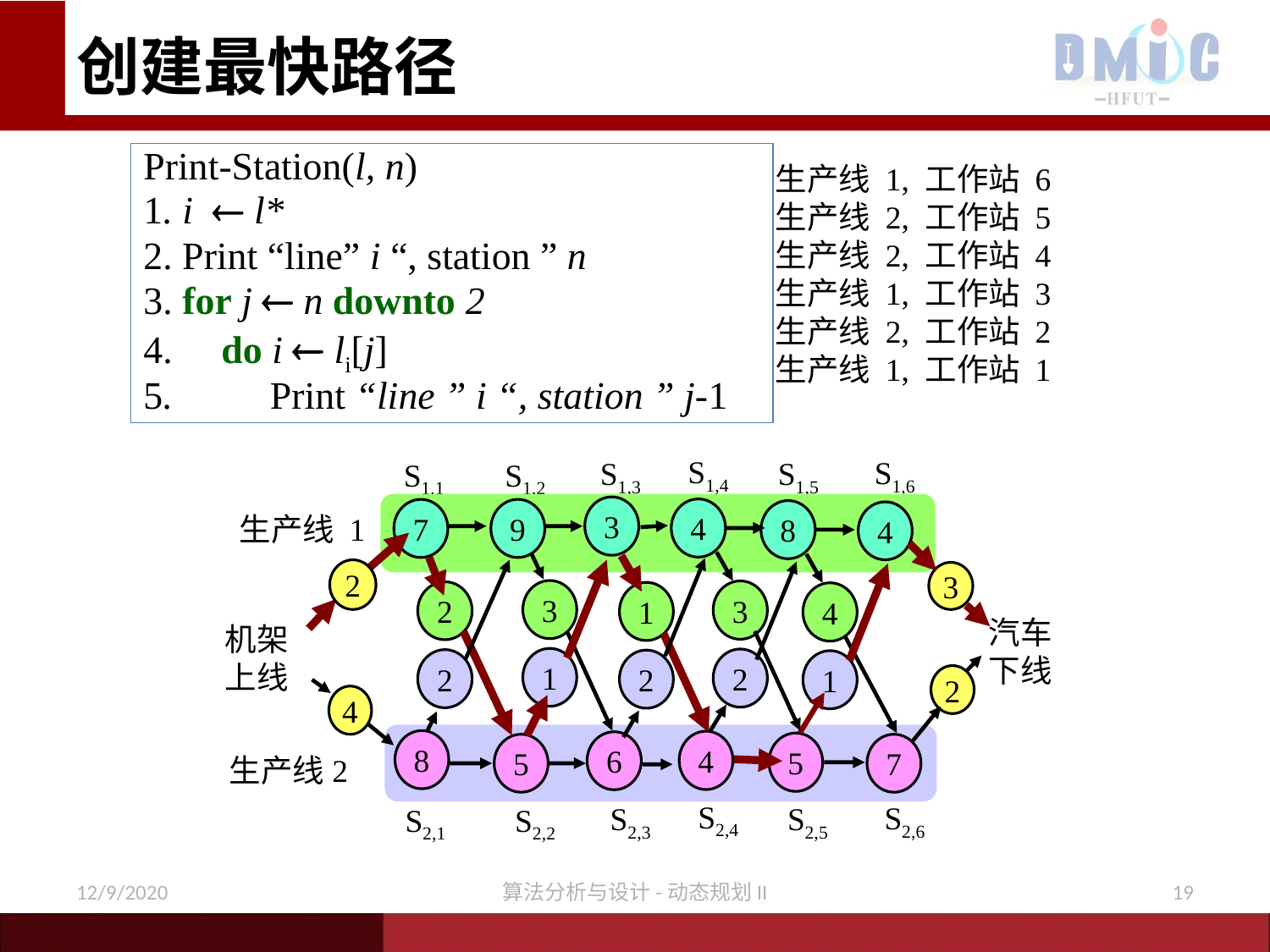

# 创建最快路径
Print-Station(l, n)
1. i  ← l*
2. Print “line” i “, station ” n
3. for j ← n downto 2
4.     do i ← li[j]
5.          Print “line ” i “, station ” j-1
生产线 1, 工作站 6
生产线 2, 工作站 5
生产线 2, 工作站 4
生产线 1, 工作站 3
生产线 2, 工作站 2
生产线 1, 工作站 1
S1,4
S1,6
S1,3
S1,5
   S1,1
S1,2

3
4
7
9
8
4
生产线 1

2

3

3
3
2
1
4

汽车
下线
机架
上线

1
2
2
2
1

2

4

8
4
6
5
5
7
生产线2

S2,4
S2,6
S2,5
S2,3
  S2,1
S2,2

12/9/2020
算法分析与设计-动态规划II
19